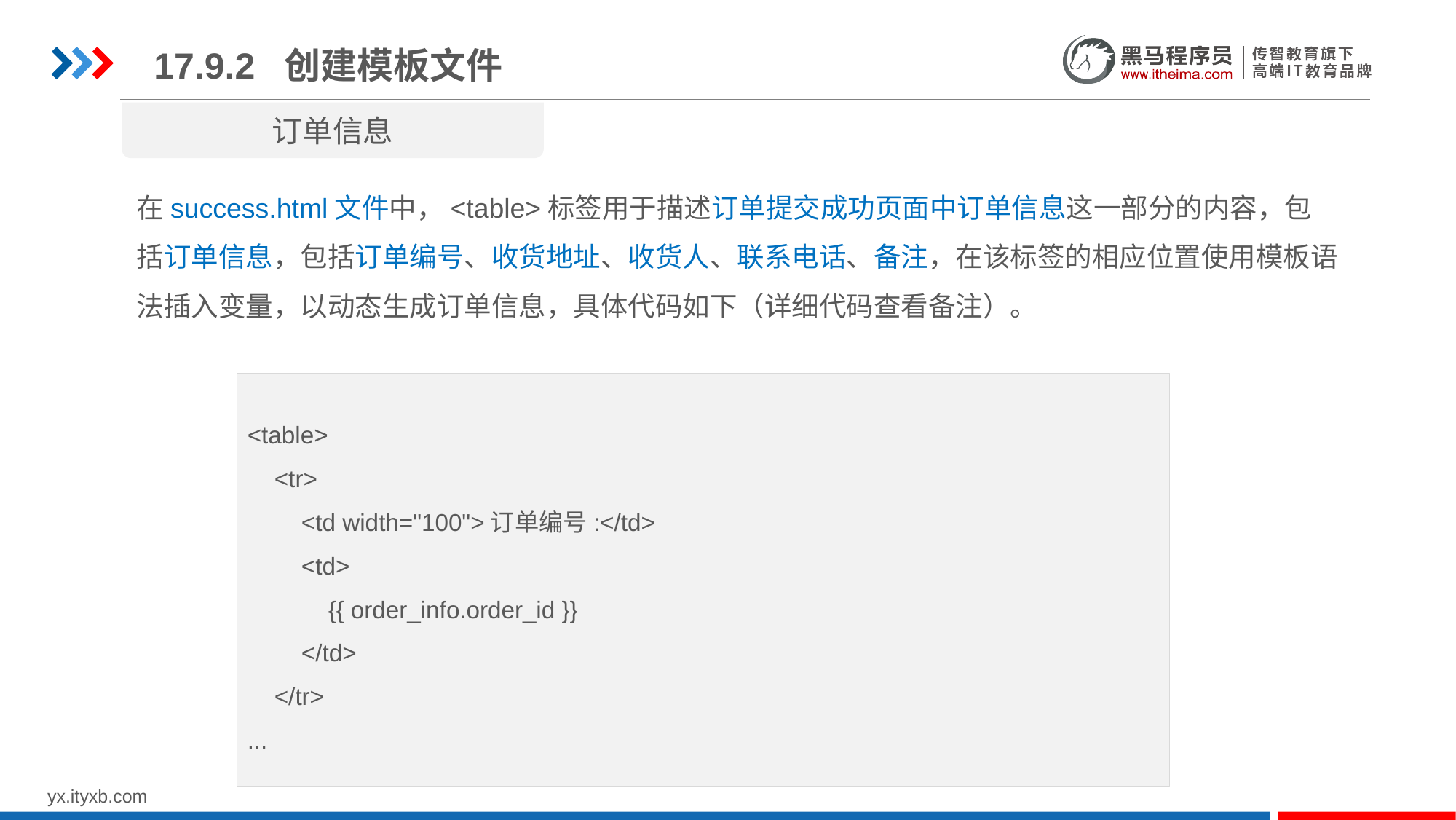

17.9.2  创建模板文件

订单信息
在success.html文件中，<table>标签用于描述订单提交成功页面中订单信息这一部分的内容，包括订单信息，包括订单编号、收货地址、收货人、联系电话、备注，在该标签的相应位置使用模板语法插入变量，以动态生成订单信息，具体代码如下（详细代码查看备注）。
<table>
    <tr>
        <td width="100">订单编号:</td>
        <td>
            {{ order_info.order_id }}
        </td>
    </tr>
...